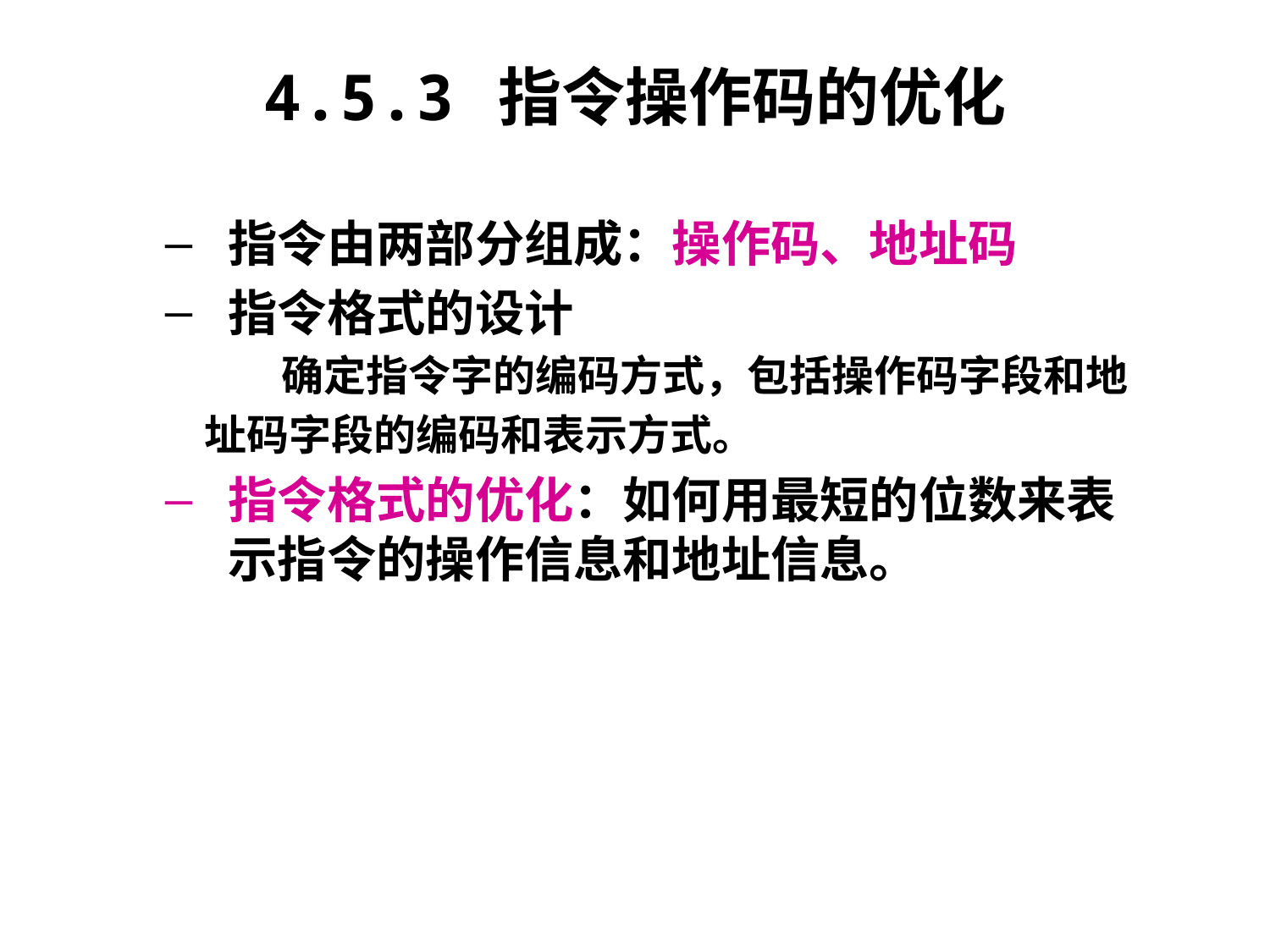

# 4.5.3  指令操作码的优化
指令由两部分组成：操作码、地址码
指令格式的设计
       确定指令字的编码方式，包括操作码字段和地
址码字段的编码和表示方式。
指令格式的优化：如何用最短的位数来表示指令的操作信息和地址信息。